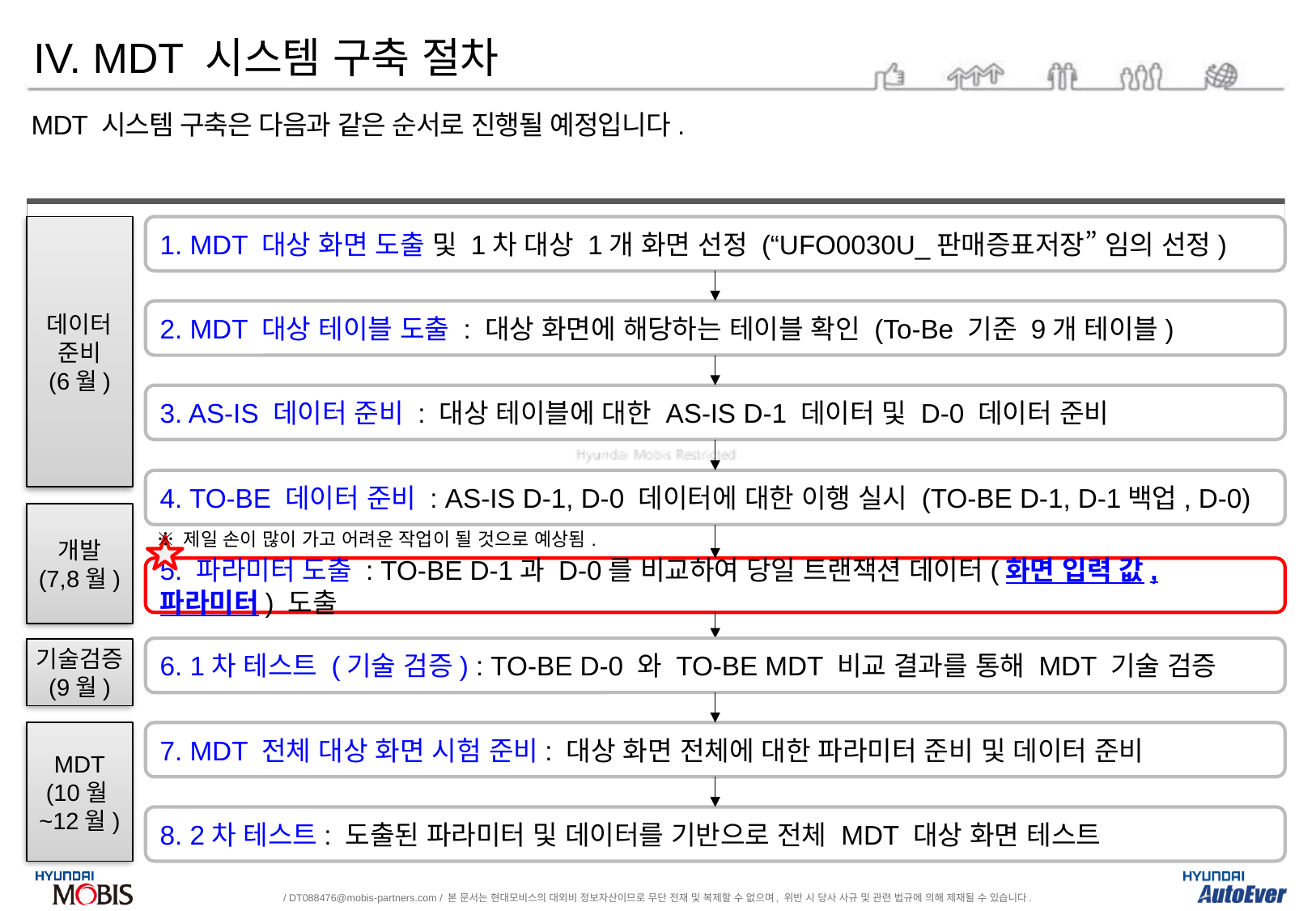

IV. MDT 시스템 구축 절차
MDT 시스템 구축은 다음과 같은 순서로 진행될 예정입니다.

데이터
준비
(6월)
개발
(7,8월)
1. MDT 대상 화면 도출 및 1차 대상 1개 화면 선정 (“UFO0030U_판매증표저장” 임의 선정)
2. MDT 대상 테이블 도출 : 대상 화면에 해당하는 테이블 확인 (To-Be 기준 9개 테이블)
3. AS-IS 데이터 준비 : 대상 테이블에 대한 AS-IS D-1 데이터 및 D-0 데이터 준비
4. TO-BE 데이터 준비 : AS-IS D-1, D-0 데이터에 대한 이행 실시 (TO-BE D-1, D-1백업, D-0)
※ 제일 손이 많이 가고 어려운 작업이 될 것으로 예상됨.

5. 파라미터 도출 : TO-BE D-1과 D-0를 비교하여 당일 트랜잭션 데이터(화면 입력 값, 파라미터) 도출
6. 1차 테스트 (기술 검증) : TO-BE D-0 와 TO-BE MDT 비교 결과를 통해 MDT 기술 검증
기술검증
(9월)
MDT
(10월~12월)
7. MDT 전체 대상 화면 시험 준비: 대상 화면 전체에 대한 파라미터 준비 및 데이터 준비
8. 2차 테스트: 도출된 파라미터 및 데이터를 기반으로 전체 MDT 대상 화면 테스트